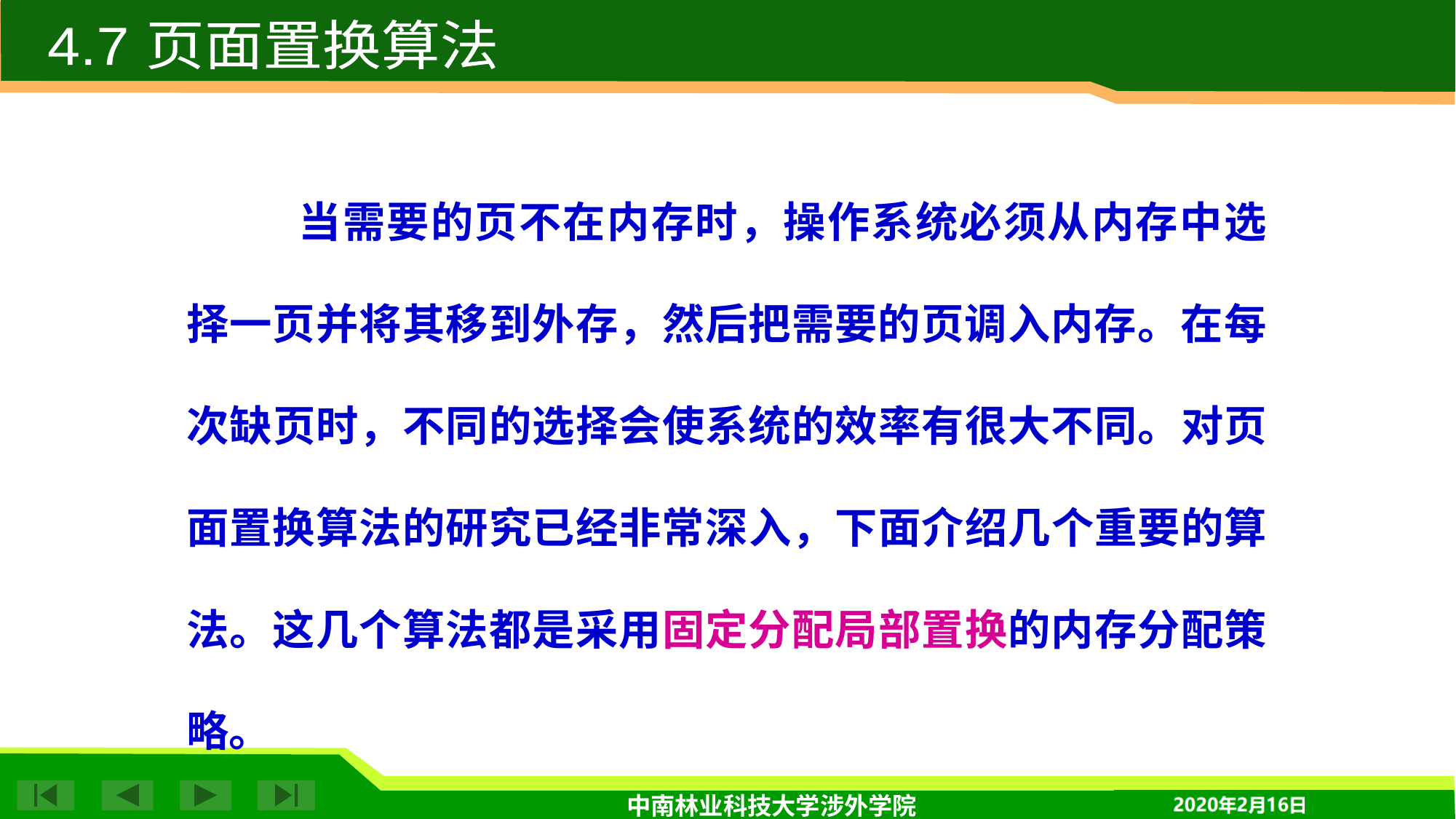

4.7 页面置换算法
		当需要的页不在内存时，操作系统必须从内存中选择一页并将其移到外存，然后把需要的页调入内存。在每次缺页时，不同的选择会使系统的效率有很大不同。对页面置换算法的研究已经非常深入，下面介绍几个重要的算法。这几个算法都是采用固定分配局部置换的内存分配策略。